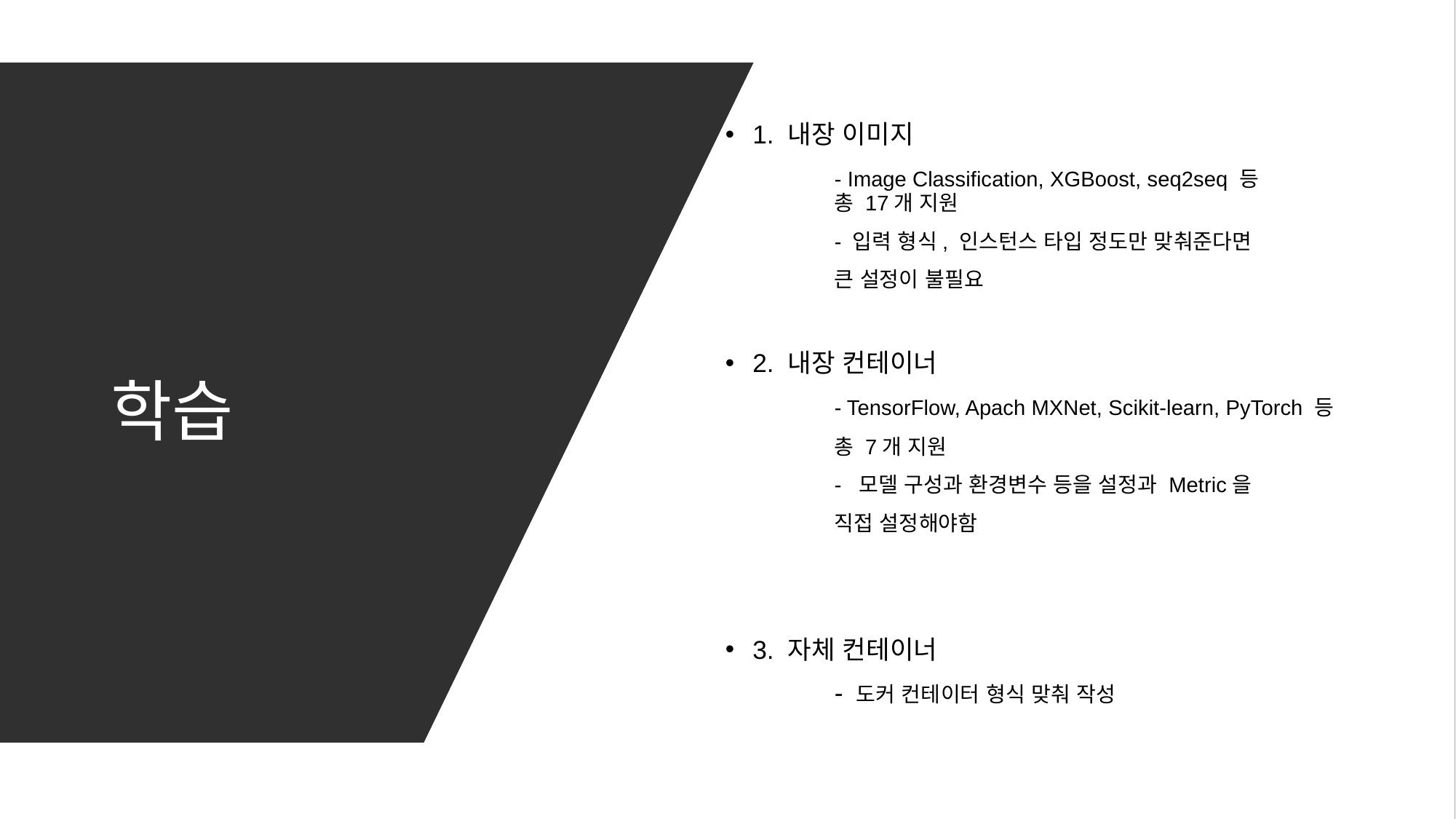

# 학습
1. 내장 이미지
	- Image Classification, XGBoost, seq2seq 등 		총 17개 지원
	- 입력 형식, 인스턴스 타입 정도만 맞춰준다면
	큰 설정이 불필요

2. 내장 컨테이너
	- TensorFlow, Apach MXNet, Scikit-learn, PyTorch 등
	총 7개 지원
	-  모델 구성과 환경변수 등을 설정과 Metric을
	직접 설정해야함

3. 자체 컨테이너
	- 도커 컨테이터 형식 맞춰 작성